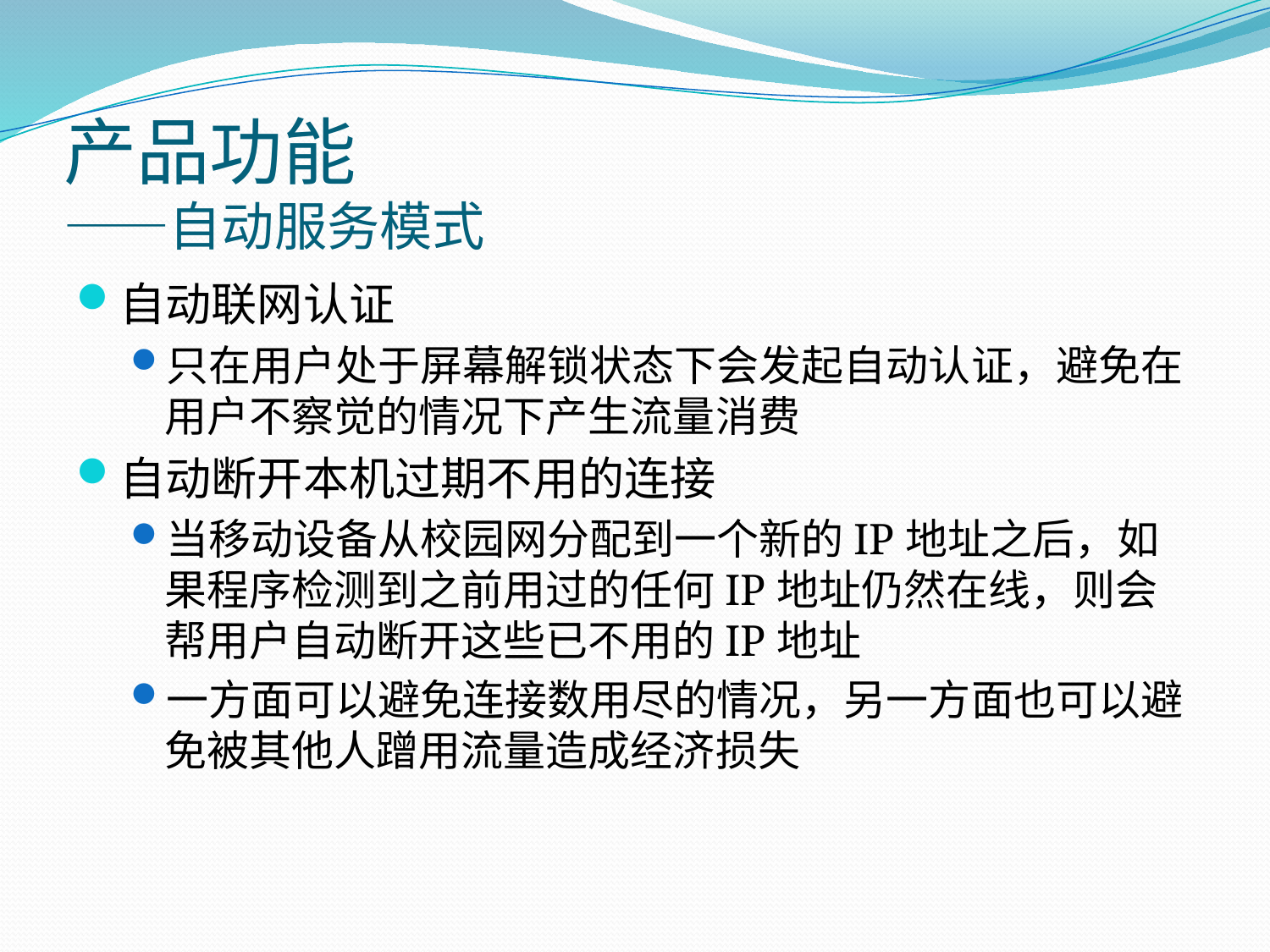

# 产品功能 ——自动服务模式
自动联网认证
只在用户处于屏幕解锁状态下会发起自动认证，避免在用户不察觉的情况下产生流量消费
自动断开本机过期不用的连接
当移动设备从校园网分配到一个新的IP地址之后，如果程序检测到之前用过的任何IP地址仍然在线，则会帮用户自动断开这些已不用的IP地址
一方面可以避免连接数用尽的情况，另一方面也可以避免被其他人蹭用流量造成经济损失